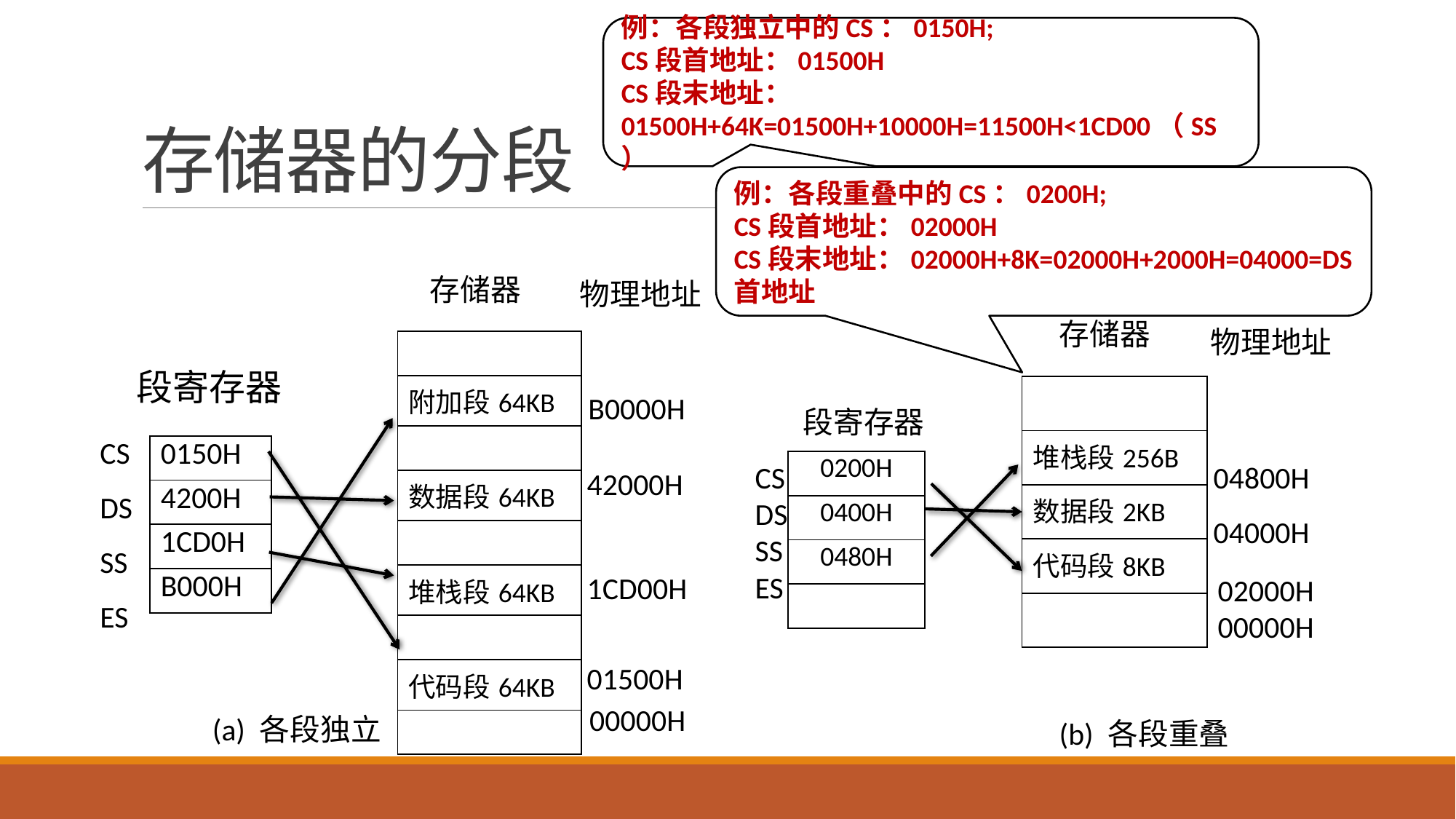

例：各段独立中的CS：0150H;
CS段首地址：01500H
CS段末地址：01500H+64K=01500H+10000H=11500H<1CD00（SS）
# 存储器的分段
例：各段重叠中的CS：0200H;
CS段首地址：02000H
CS段末地址：02000H+8K=02000H+2000H=04000=DS首地址
存储器
物理地址
存储器
物理地址
|  |
| --- |
| 附加段64KB |
|  |
| 数据段64KB |
|  |
| 堆栈段64KB |
|  |
| 代码段64KB |
|  |
段寄存器
|  |
| --- |
| 堆栈段256B |
| 数据段2KB |
| 代码段8KB |
|  |
B0000H
段寄存器
CS
DS
SS
ES
| 0150H |
| --- |
| 4200H |
| 1CD0H |
| B000H |
| 0200H |
| --- |
| 0400H |
| 0480H |
|  |
04800H
CS
DS
SS
ES
42000H
04000H
1CD00H
02000H
00000H
01500H
00000H
(a) 各段独立
(b) 各段重叠